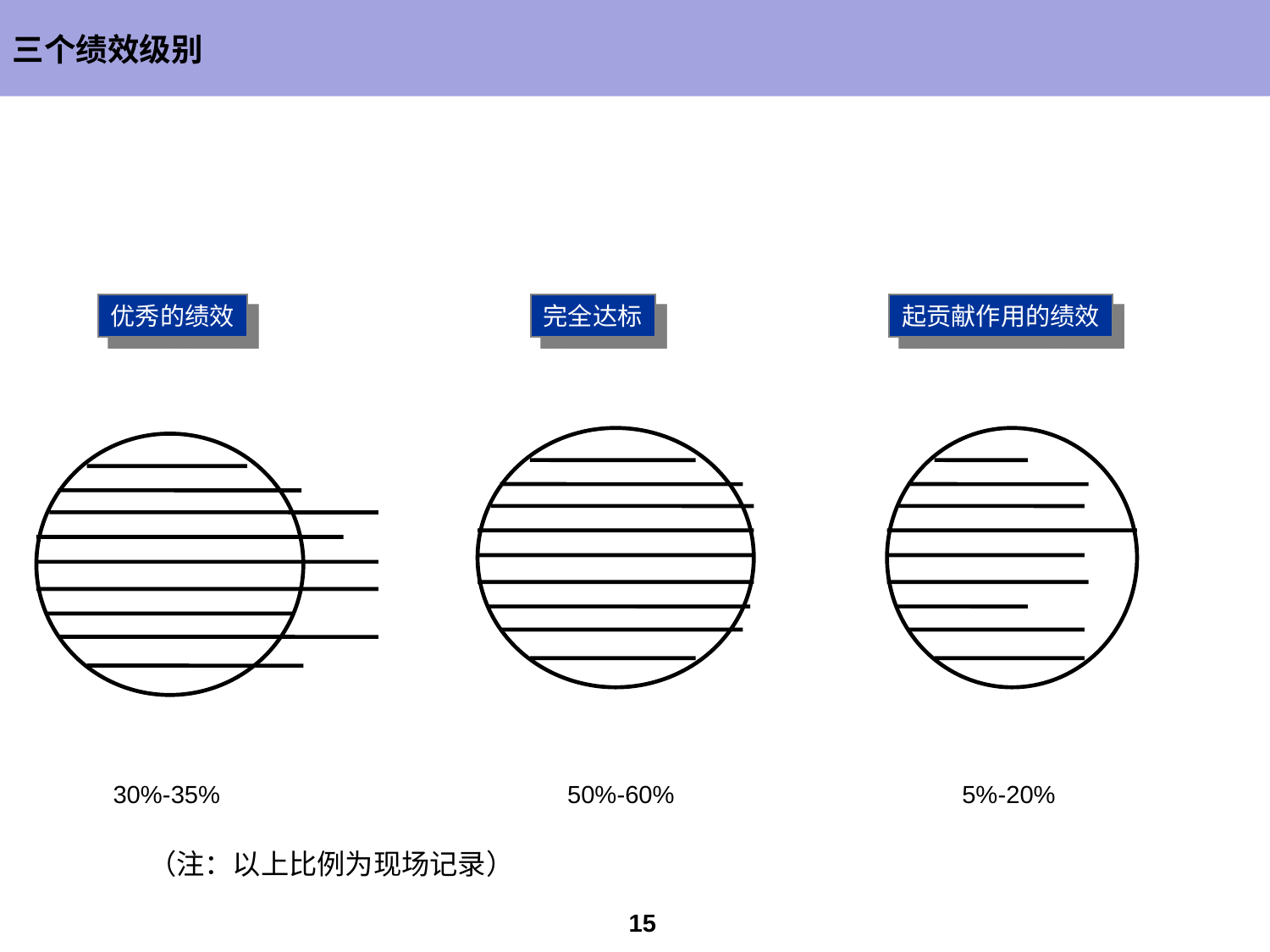

三个绩效级别
优秀的绩效
完全达标
起贡献作用的绩效

30%-35%
50%-60%
5%-20%
（注：以上比例为现场记录）